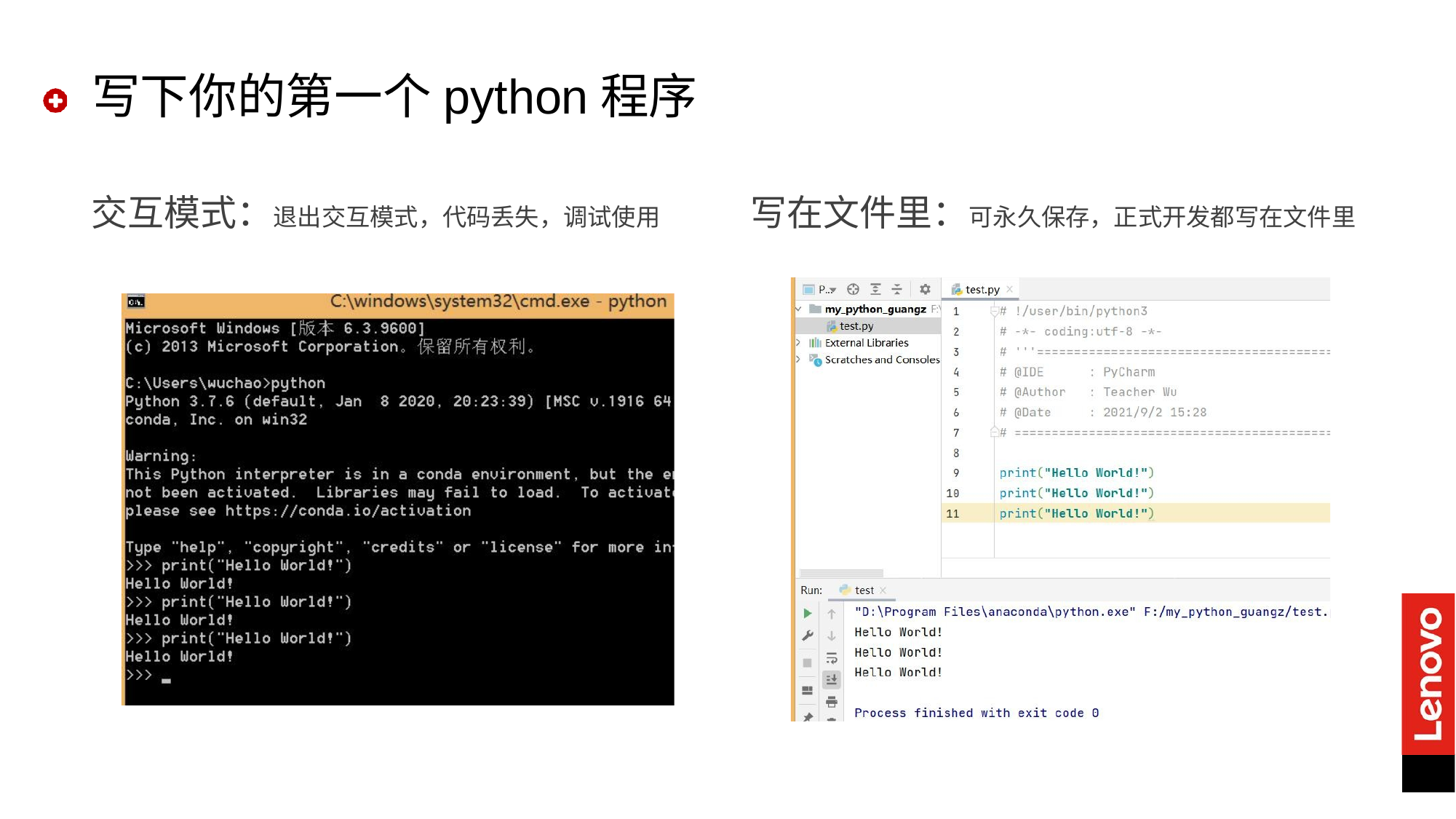

# 写下你的第一个python程序
交互模式：退出交互模式，代码丢失，调试使用
写在文件里：可永久保存，正式开发都写在文件里

8